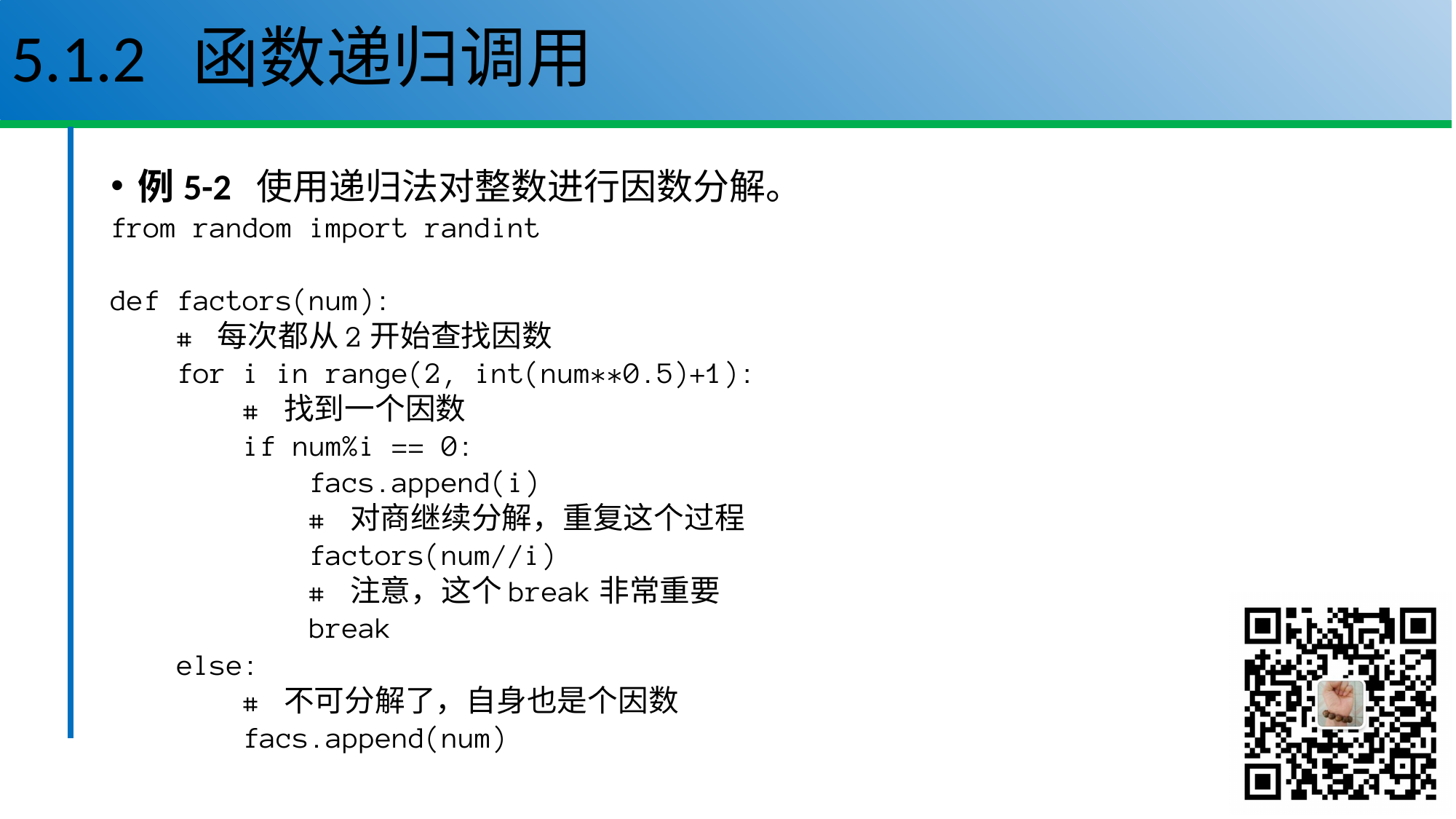

# 5.1.2  函数递归调用
例5-2  使用递归法对整数进行因数分解。
from random import randint

def factors(num):
    # 每次都从2开始查找因数
    for i in range(2, int(num**0.5)+1):
        # 找到一个因数
        if num%i == 0:
            facs.append(i)
            # 对商继续分解，重复这个过程
            factors(num//i)
            # 注意，这个break非常重要
            break
    else:
        # 不可分解了，自身也是个因数
        facs.append(num)
7